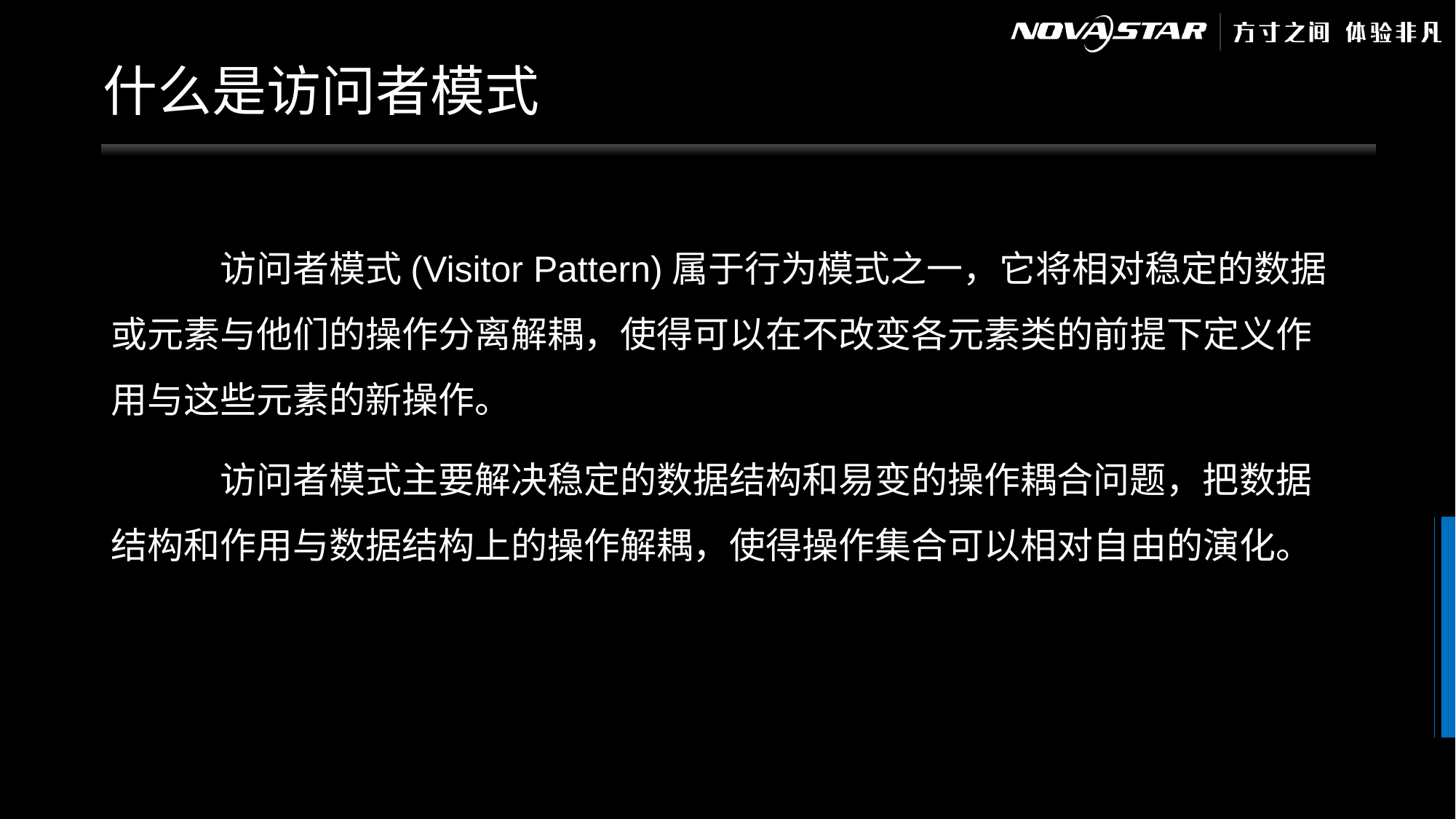

# 什么是访问者模式

	访问者模式(Visitor Pattern)属于行为模式之一，它将相对稳定的数据或元素与他们的操作分离解耦，使得可以在不改变各元素类的前提下定义作用与这些元素的新操作。
	访问者模式主要解决稳定的数据结构和易变的操作耦合问题，把数据结构和作用与数据结构上的操作解耦，使得操作集合可以相对自由的演化。